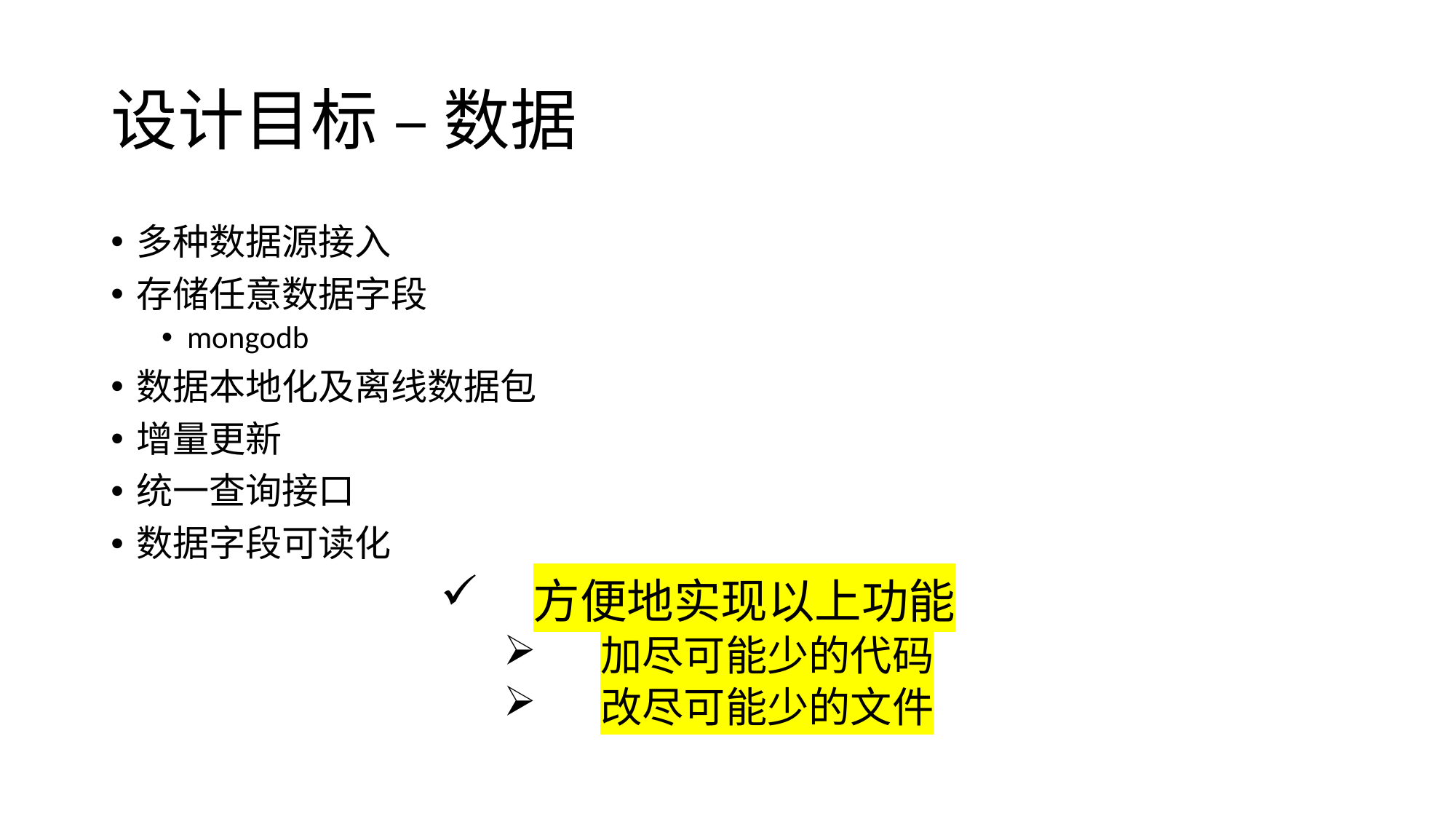

# 设计目标 – 数据
多种数据源接入
存储任意数据字段
mongodb
数据本地化及离线数据包
增量更新
统一查询接口
数据字段可读化
方便地实现以上功能
加尽可能少的代码
改尽可能少的文件